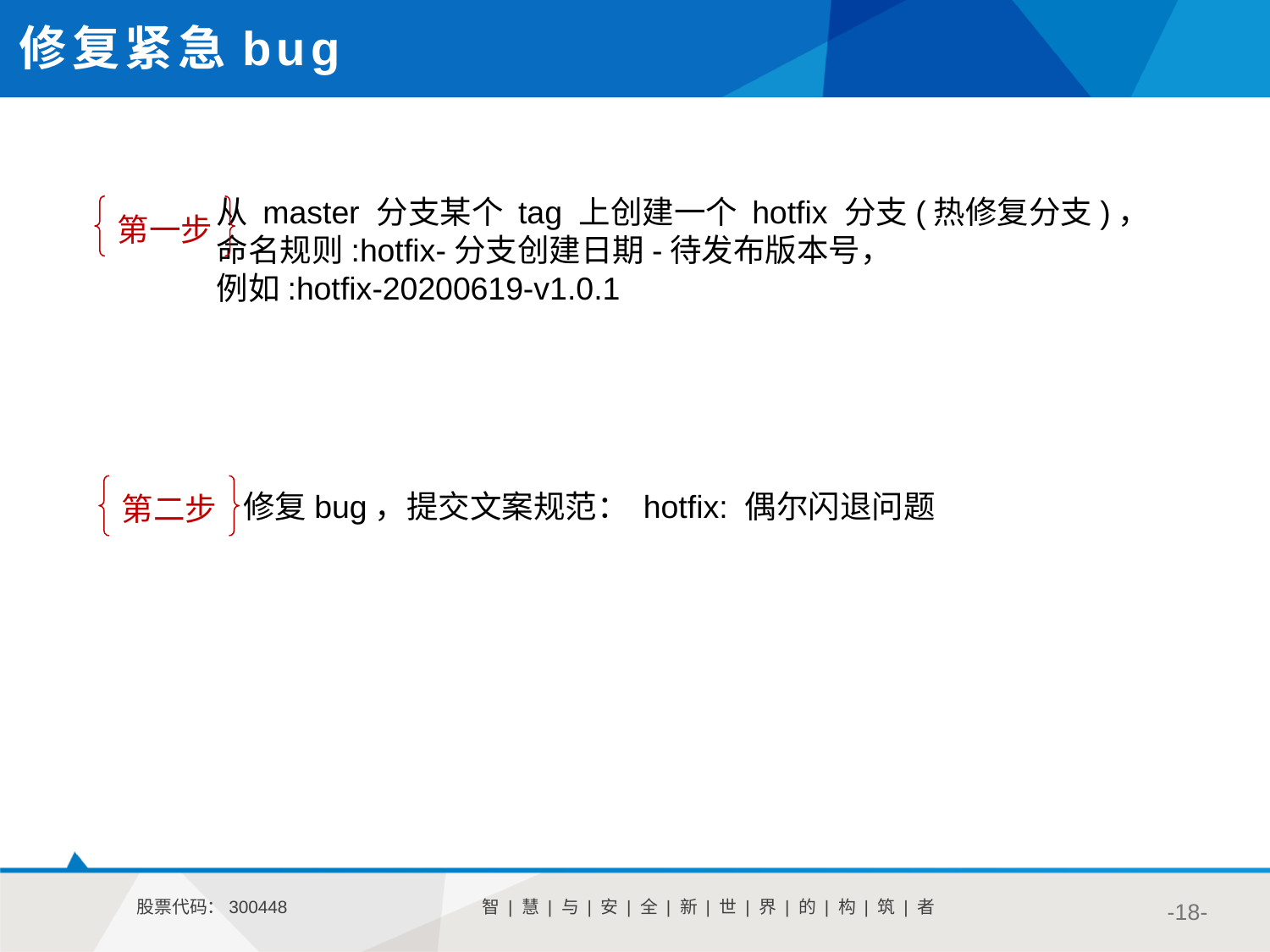

修复紧急bug
从 master 分支某个 tag 上创建一个 hotfix 分支(热修复分支)，
命名规则:hotfix-分支创建日期-待发布版本号，
例如:hotfix-20200619-v1.0.1
第一步
第二步
修复bug，提交文案规范： hotfix: 偶尔闪退问题